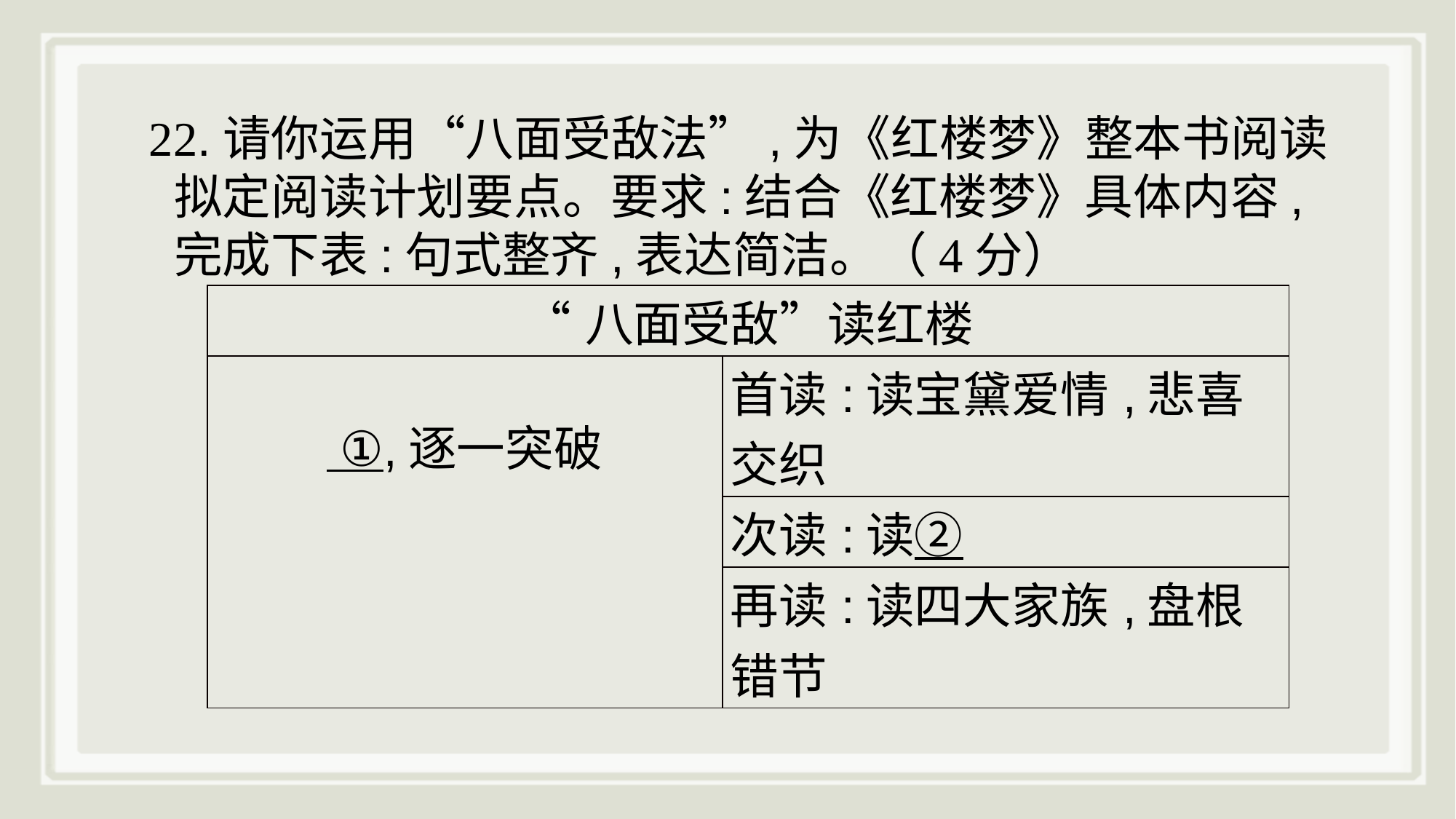

#
22.请你运用“八面受敌法”,为《红楼梦》整本书阅读拟定阅读计划要点。要求:结合《红楼梦》具体内容,完成下表:句式整齐,表达简洁。（4分）

| “八面受敌”读红楼 |  |
| --- | --- |
| ①,逐一突破 | 首读:读宝黛爱情,悲喜交织 |
|  | 次读:读② |
|  | 再读:读四大家族,盘根错节 |